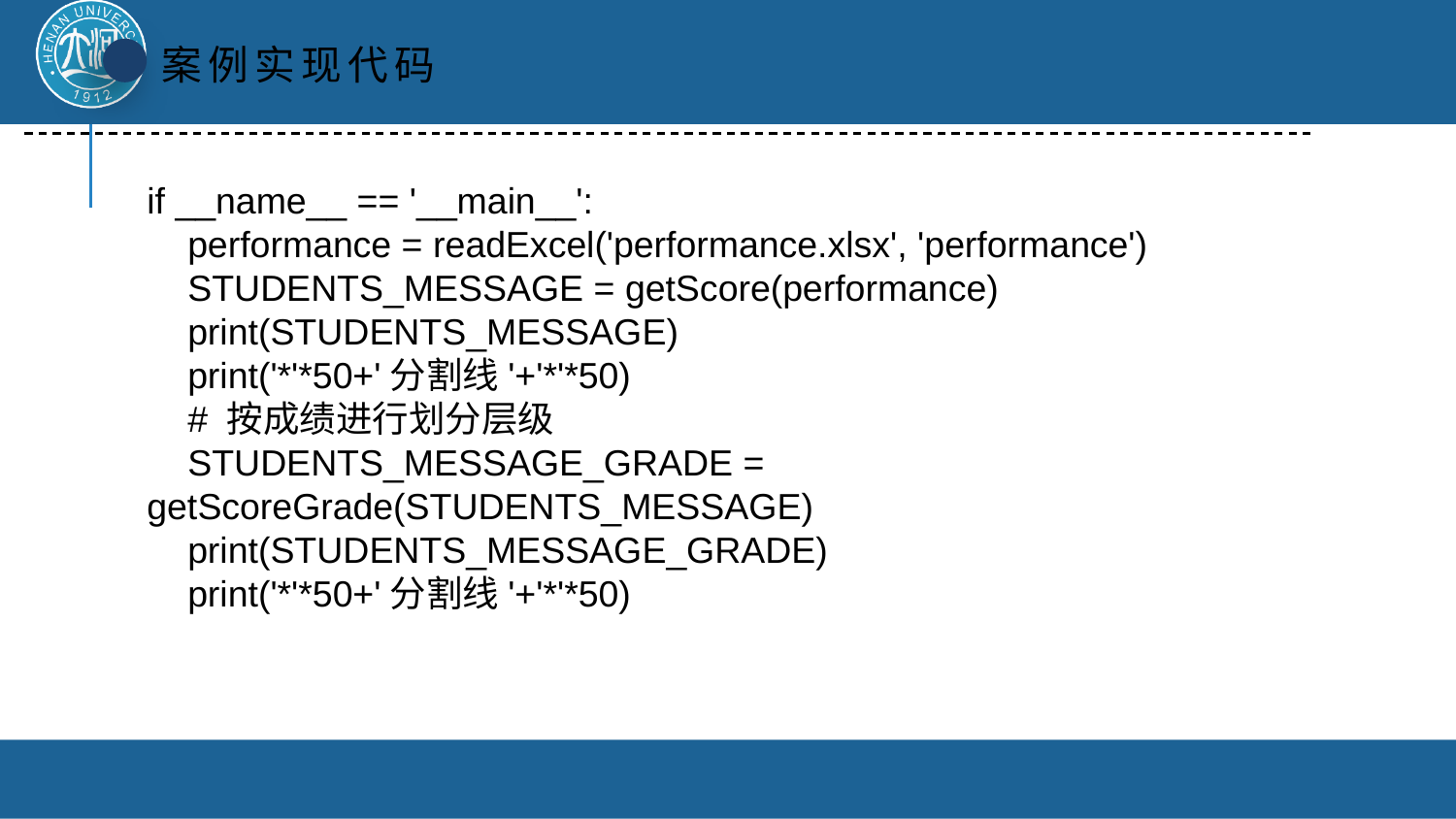

案例实现代码

if __name__ == '__main__':
    performance = readExcel('performance.xlsx', 'performance')
    STUDENTS_MESSAGE = getScore(performance)
    print(STUDENTS_MESSAGE)
    print('*'*50+'分割线'+'*'*50)
    # 按成绩进行划分层级
    STUDENTS_MESSAGE_GRADE = getScoreGrade(STUDENTS_MESSAGE)
    print(STUDENTS_MESSAGE_GRADE)
    print('*'*50+'分割线'+'*'*50)